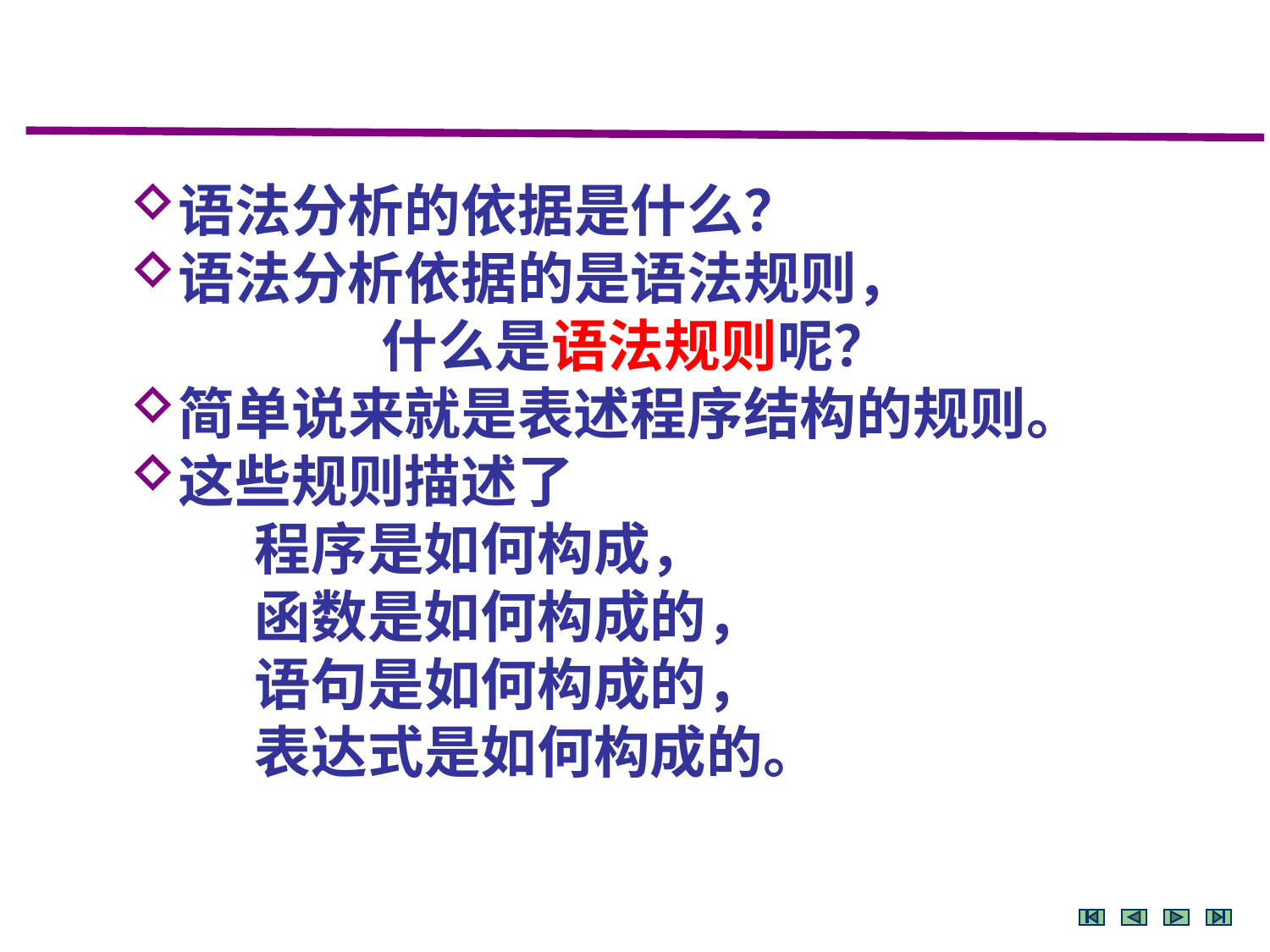

语法分析的依据是什么？
语法分析依据的是语法规则，
		什么是语法规则呢？
简单说来就是表述程序结构的规则。
这些规则描述了
	程序是如何构成，
	函数是如何构成的，
	语句是如何构成的，
	表达式是如何构成的。